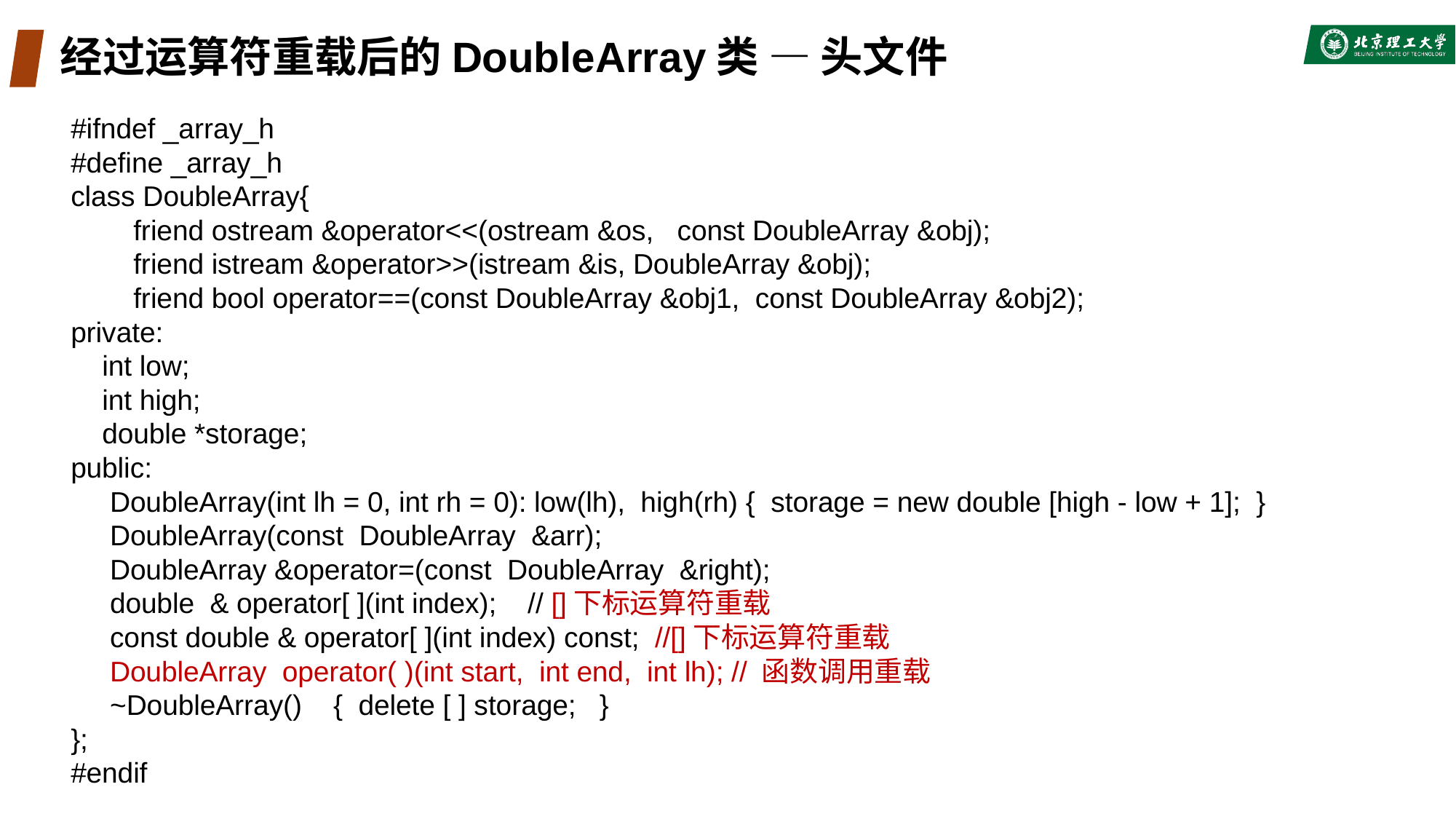

# 经过运算符重载后的DoubleArray类 — 头文件
#ifndef _array_h
#define _array_h
class DoubleArray{
        friend ostream &operator<<(ostream &os,   const DoubleArray &obj);
        friend istream &operator>>(istream &is, DoubleArray &obj);
        friend bool operator==(const DoubleArray &obj1,  const DoubleArray &obj2);
private:
    int low;
    int high;
    double *storage;
public:
     DoubleArray(int lh = 0, int rh = 0): low(lh),  high(rh) {  storage = new double [high - low + 1];  }
     DoubleArray(const  DoubleArray  &arr);
     DoubleArray &operator=(const  DoubleArray  &right);
     double  & operator[ ](int index);    // []下标运算符重载
     const double & operator[ ](int index) const;  //[]下标运算符重载
     DoubleArray  operator( )(int start,  int end,  int lh); // 函数调用重载
     ~DoubleArray()    {  delete [ ] storage;   }
};
#endif